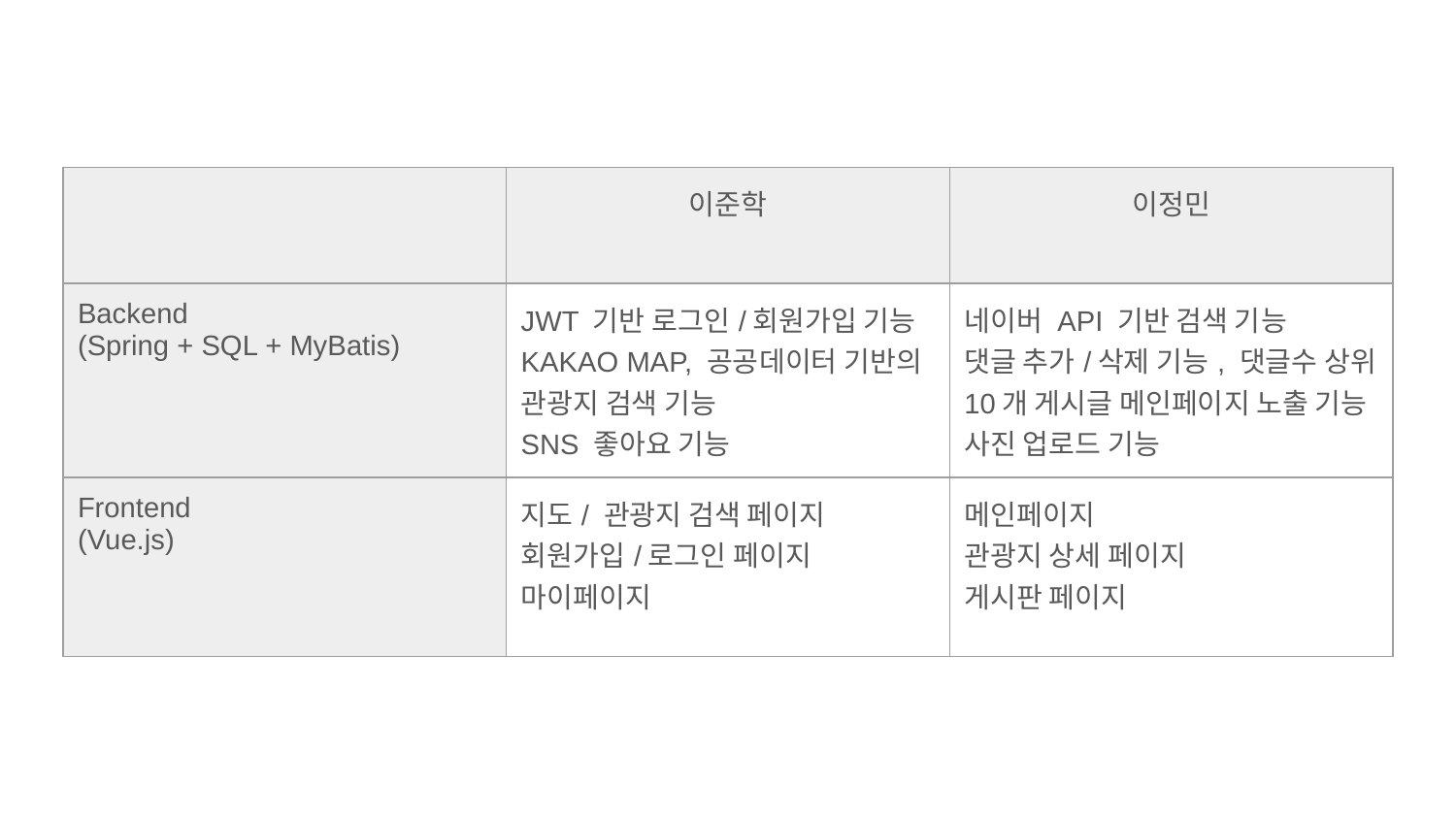

|  | 이준학 | 이정민 |
| --- | --- | --- |
| Backend (Spring + SQL + MyBatis) | JWT 기반 로그인/회원가입 기능 KAKAO MAP, 공공데이터 기반의 관광지 검색 기능 SNS 좋아요 기능 | 네이버 API 기반 검색 기능 댓글 추가/삭제 기능, 댓글수 상위 10개 게시글 메인페이지 노출 기능 사진 업로드 기능 |
| Frontend (Vue.js) | 지도/ 관광지 검색 페이지 회원가입/로그인 페이지 마이페이지 | 메인페이지 관광지 상세 페이지 게시판 페이지 |